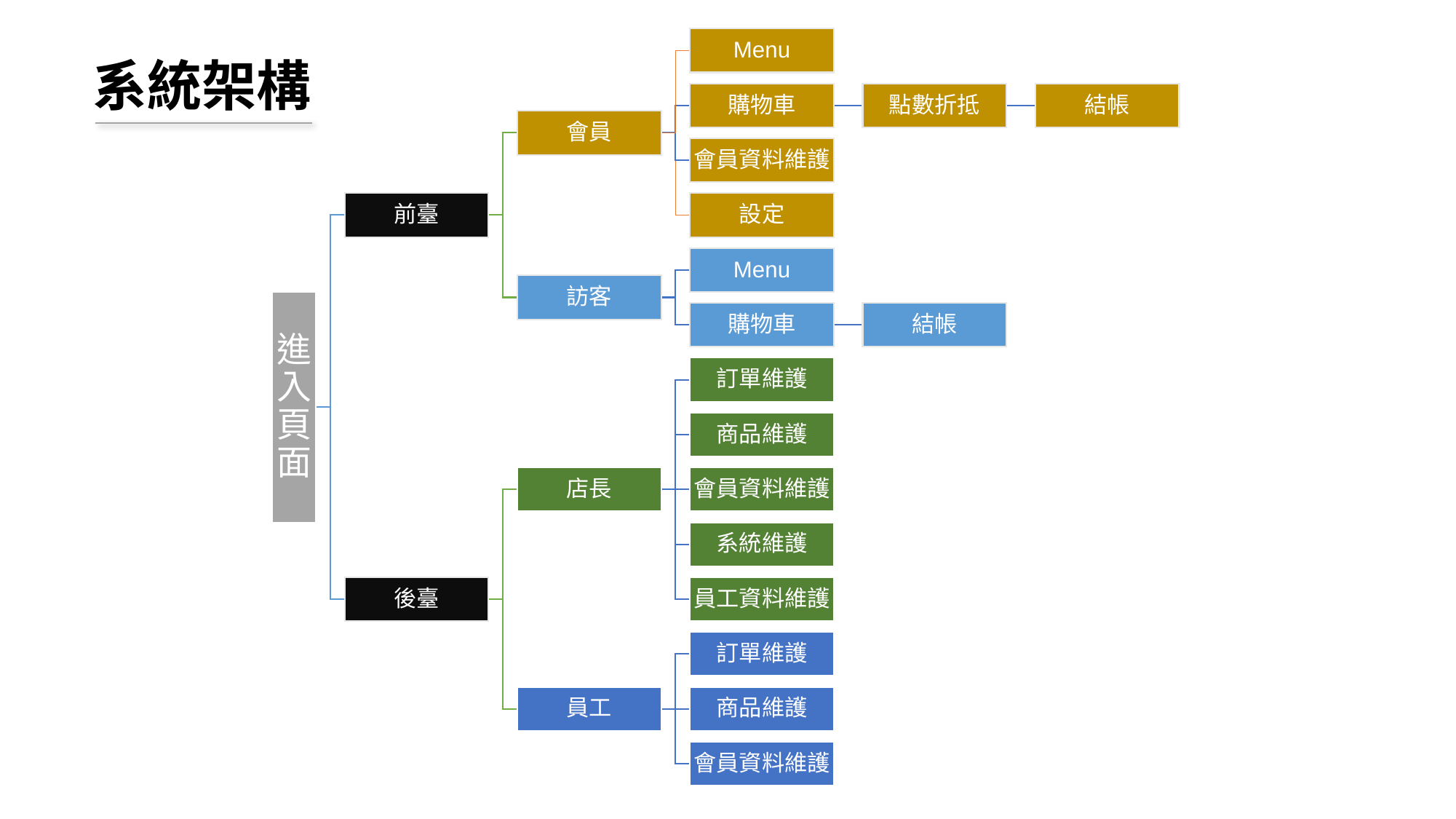

進入頁面
前臺
會員
Menu
購物車
點數折抵
結帳
會員資料維護
設定
訪客
Menu
購物車
結帳
後臺
店長
訂單維護
商品維護
會員資料維護
系統維護
員工資料維護
員工
訂單維護
商品維護
會員資料維護
系統架構